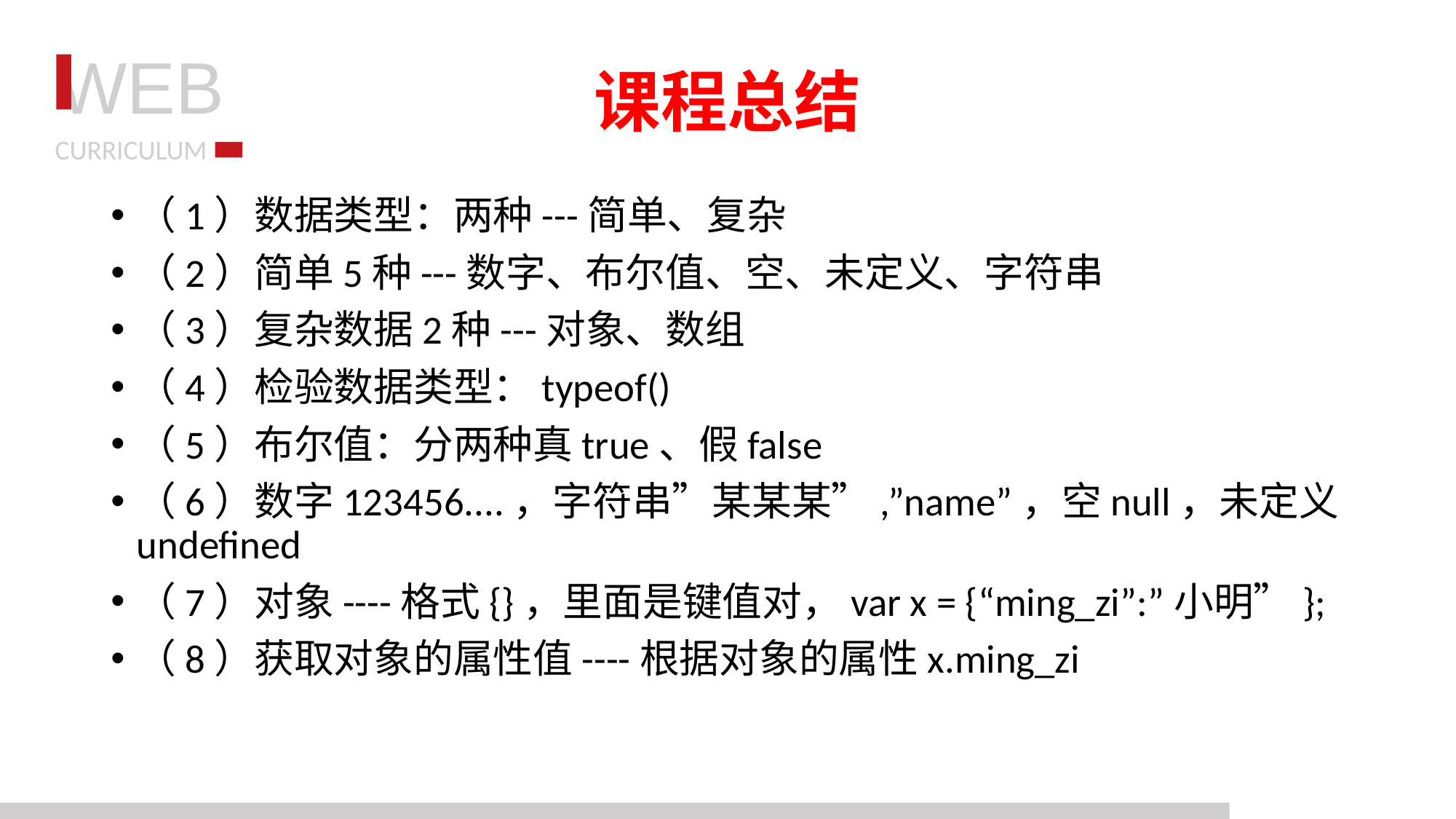

# 课程总结
（1）数据类型：两种---简单、复杂
（2）简单5种---数字、布尔值、空、未定义、字符串
（3）复杂数据2种---对象、数组
（4）检验数据类型：typeof()
（5）布尔值：分两种真true、假false
（6）数字123456....，字符串”某某某”,”name”，空null，未定义undefined
（7）对象----格式{}，里面是键值对，var x = {“ming_zi”:”小明”};
（8）获取对象的属性值----根据对象的属性x.ming_zi